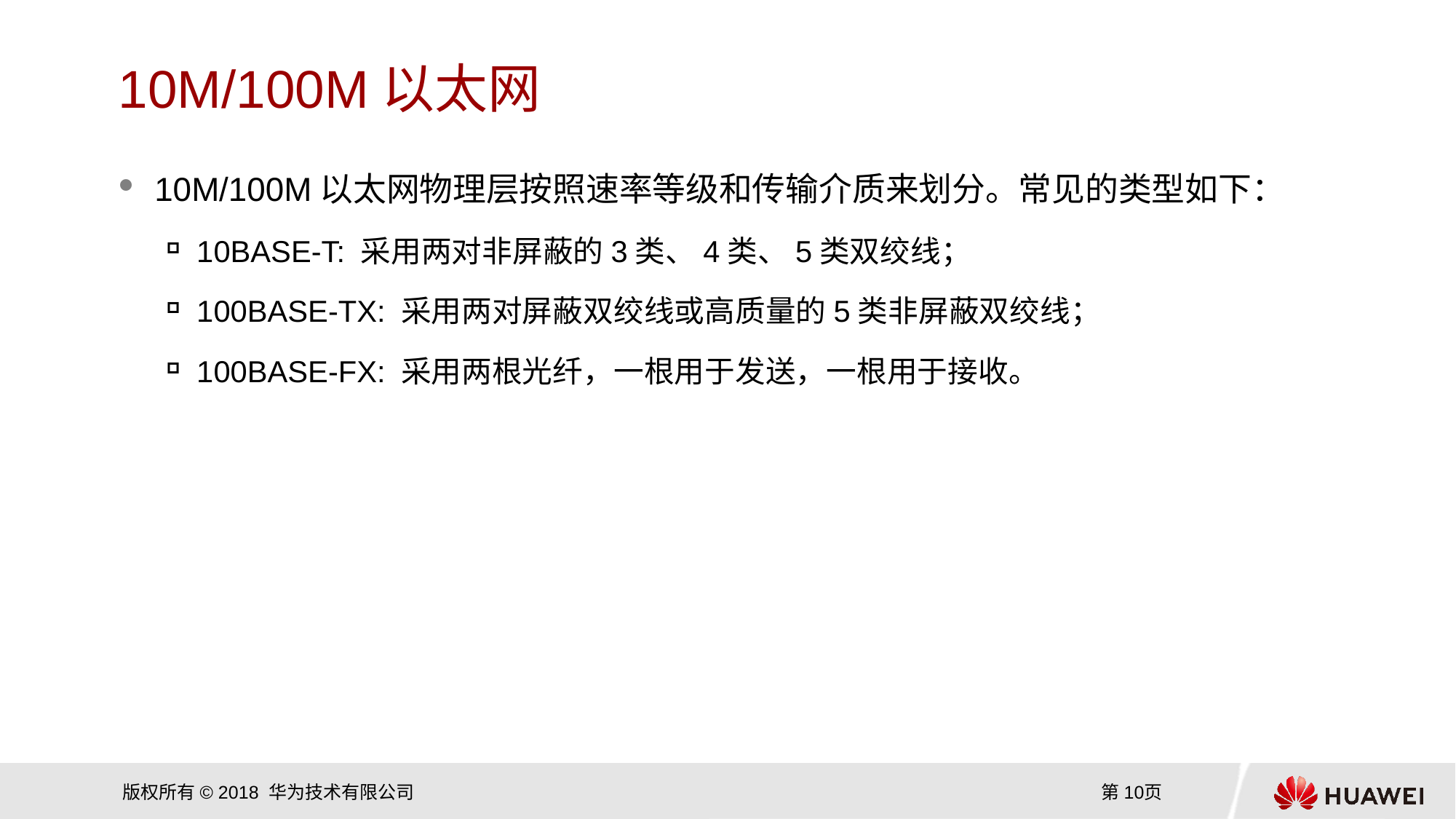

# 10M/100M以太网
10M/100M以太网物理层按照速率等级和传输介质来划分。常见的类型如下：
10BASE-T: 采用两对非屏蔽的3类、4类、5类双绞线；
100BASE-TX: 采用两对屏蔽双绞线或高质量的5类非屏蔽双绞线；
100BASE-FX: 采用两根光纤，一根用于发送，一根用于接收。